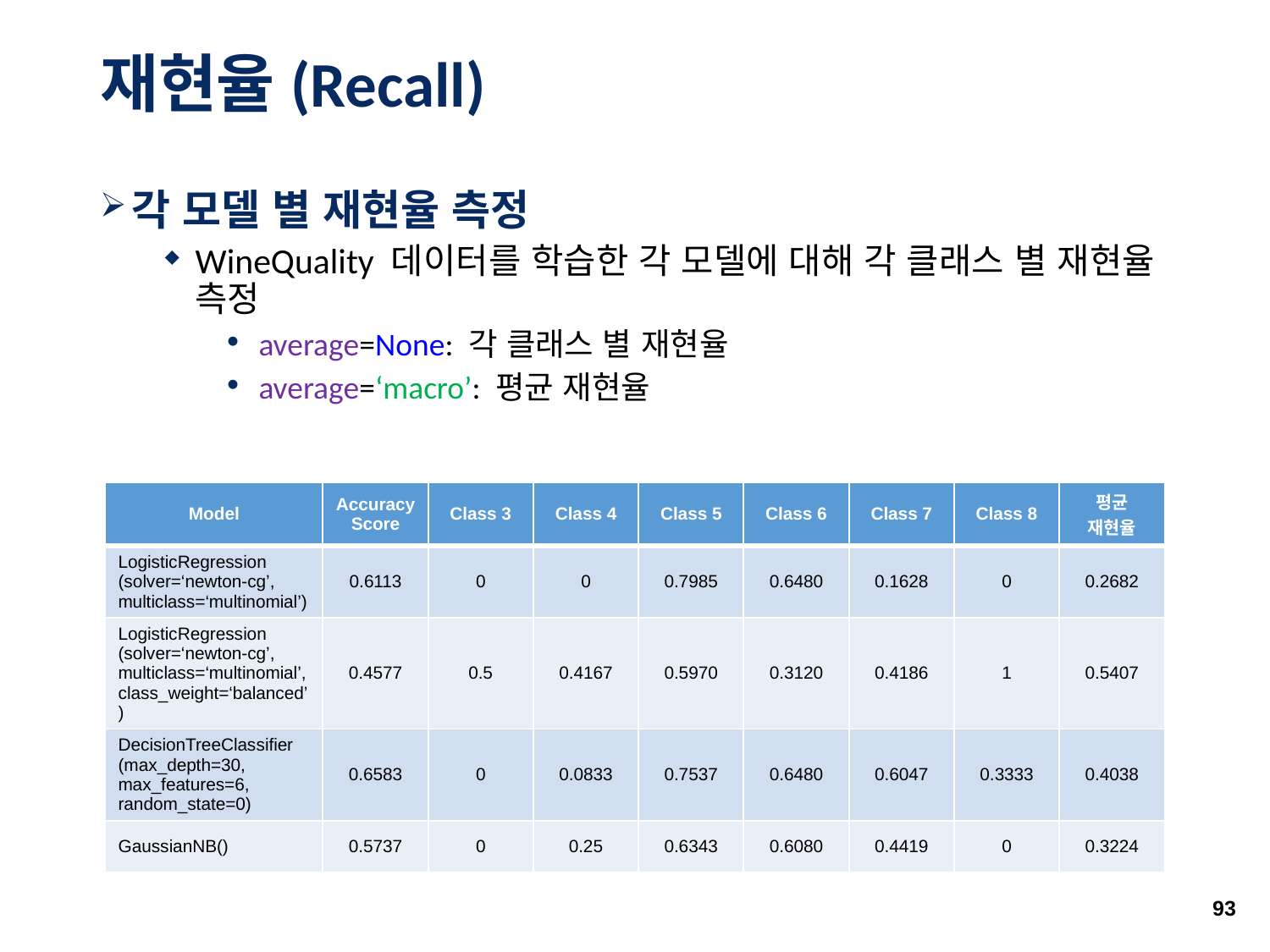

# 재현율(Recall)
각 모델 별 재현율 측정
WineQuality 데이터를 학습한 각 모델에 대해 각 클래스 별 재현율 측정
average=None: 각 클래스 별 재현율
average=‘macro’: 평균 재현율
| Model | Accuracy Score | Class 3 | Class 4 | Class 5 | Class 6 | Class 7 | Class 8 | 평균 재현율 |
| --- | --- | --- | --- | --- | --- | --- | --- | --- |
| LogisticRegression (solver=‘newton-cg’, multiclass=‘multinomial’) | 0.6113 | 0 | 0 | 0.7985 | 0.6480 | 0.1628 | 0 | 0.2682 |
| LogisticRegression (solver=‘newton-cg’, multiclass=‘multinomial’, class\_weight=‘balanced’) | 0.4577 | 0.5 | 0.4167 | 0.5970 | 0.3120 | 0.4186 | 1 | 0.5407 |
| DecisionTreeClassifier (max\_depth=30, max\_features=6, random\_state=0) | 0.6583 | 0 | 0.0833 | 0.7537 | 0.6480 | 0.6047 | 0.3333 | 0.4038 |
| GaussianNB() | 0.5737 | 0 | 0.25 | 0.6343 | 0.6080 | 0.4419 | 0 | 0.3224 |
93